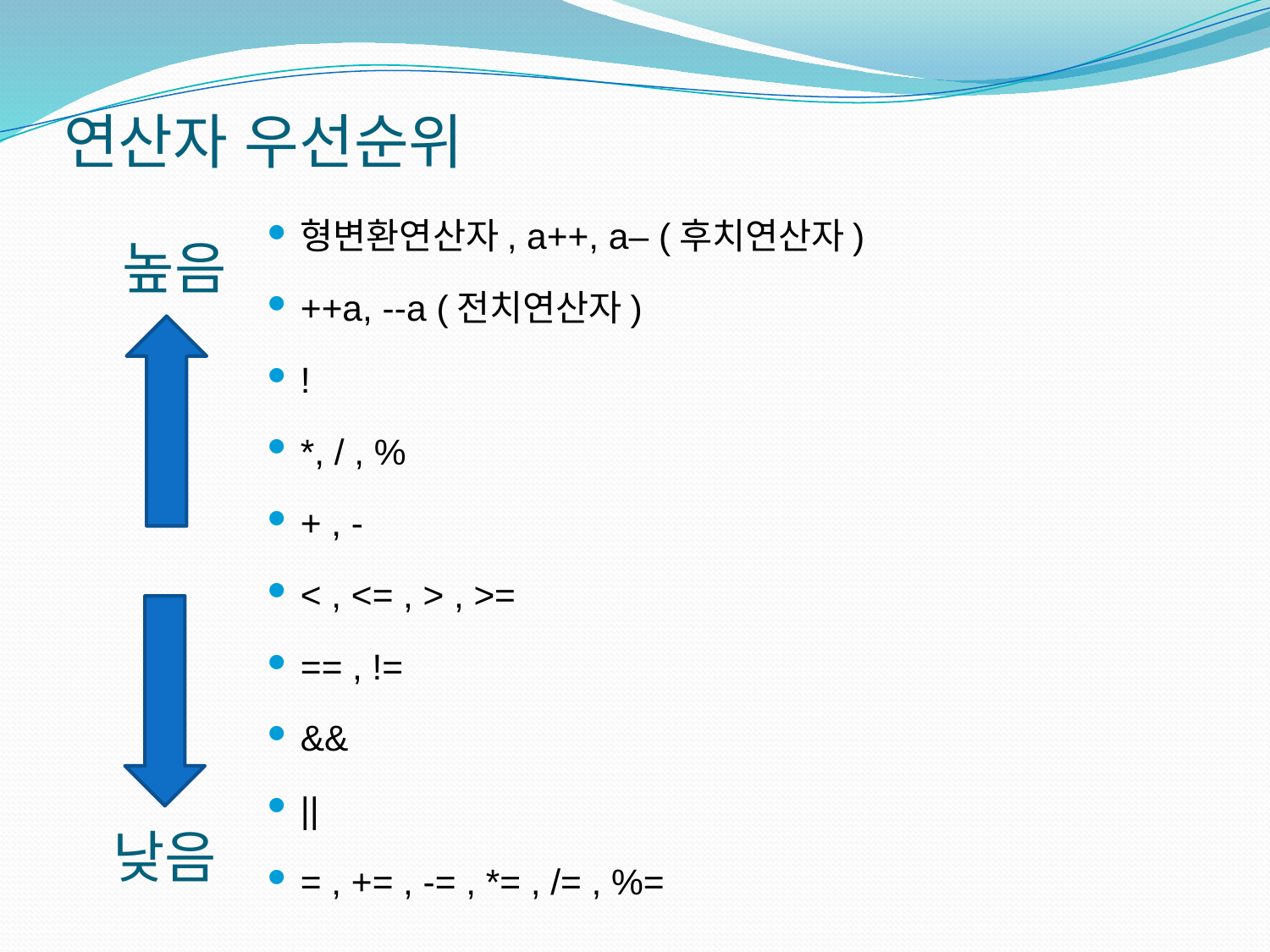

# 연산자 우선순위
형변환연산자, a++, a– (후치연산자)
++a, --a (전치연산자)
!
*, / , %
+ , -
< , <= , > , >=
== , !=
&&
||
= , += , -= , *= , /= , %=
높음

낮음